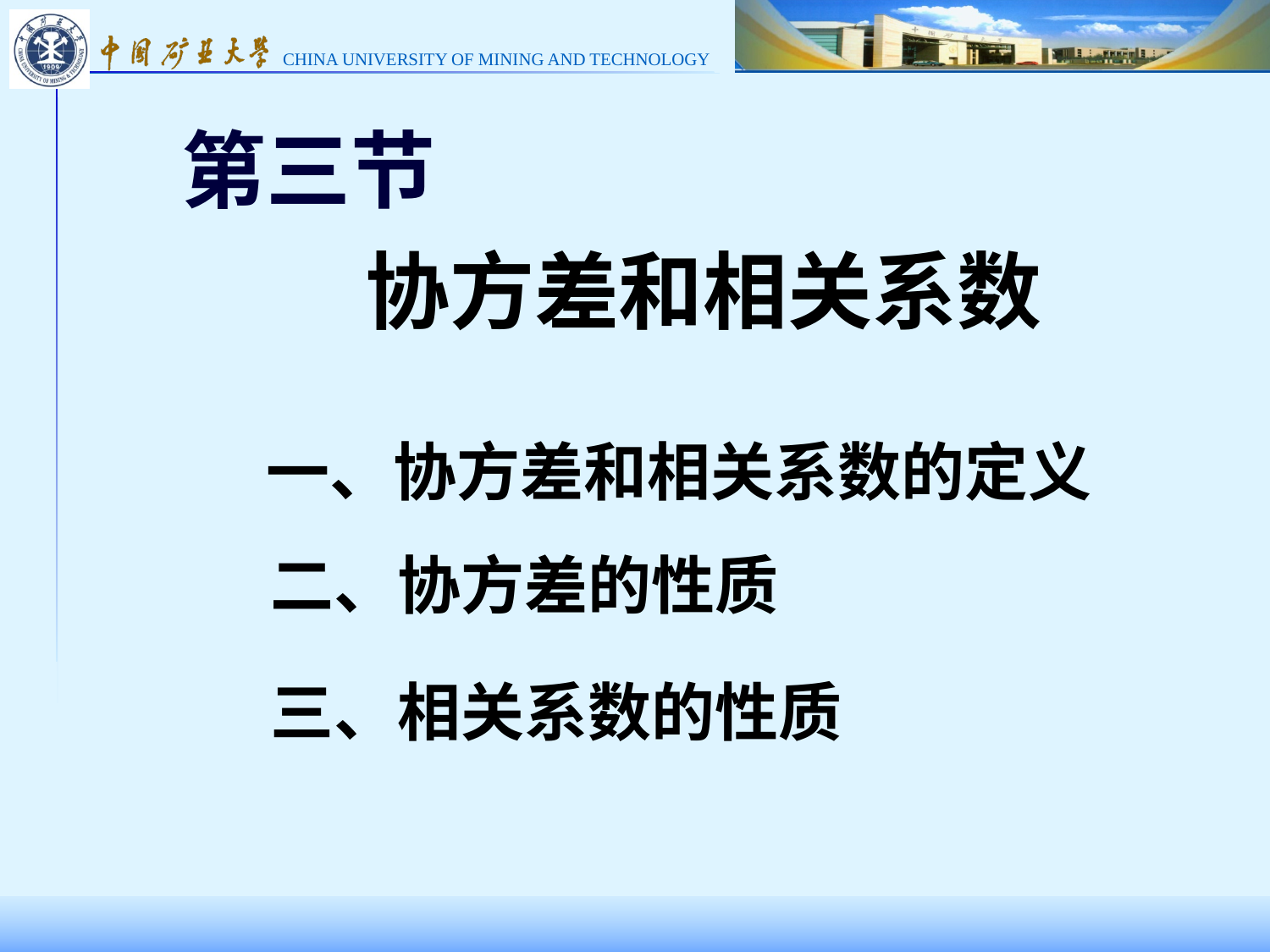

# 第三节
协方差和相关系数
一、协方差和相关系数的定义
二、协方差的性质
三、相关系数的性质